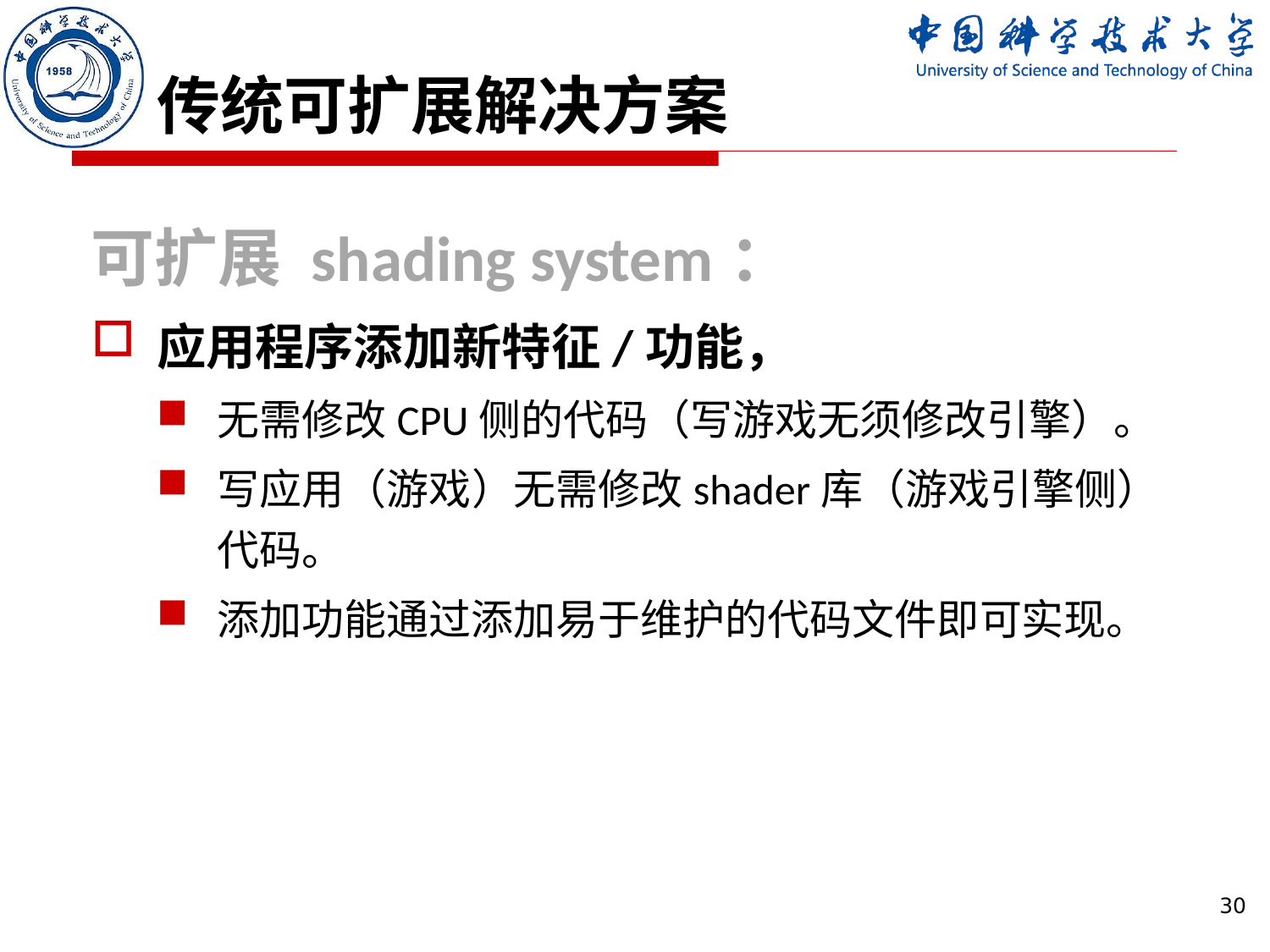

# 传统可扩展解决方案
可扩展 shading system：
应用程序添加新特征/功能，
无需修改CPU侧的代码（写游戏无须修改引擎）。
写应用（游戏）无需修改shader库（游戏引擎侧）代码。
添加功能通过添加易于维护的代码文件即可实现。

30